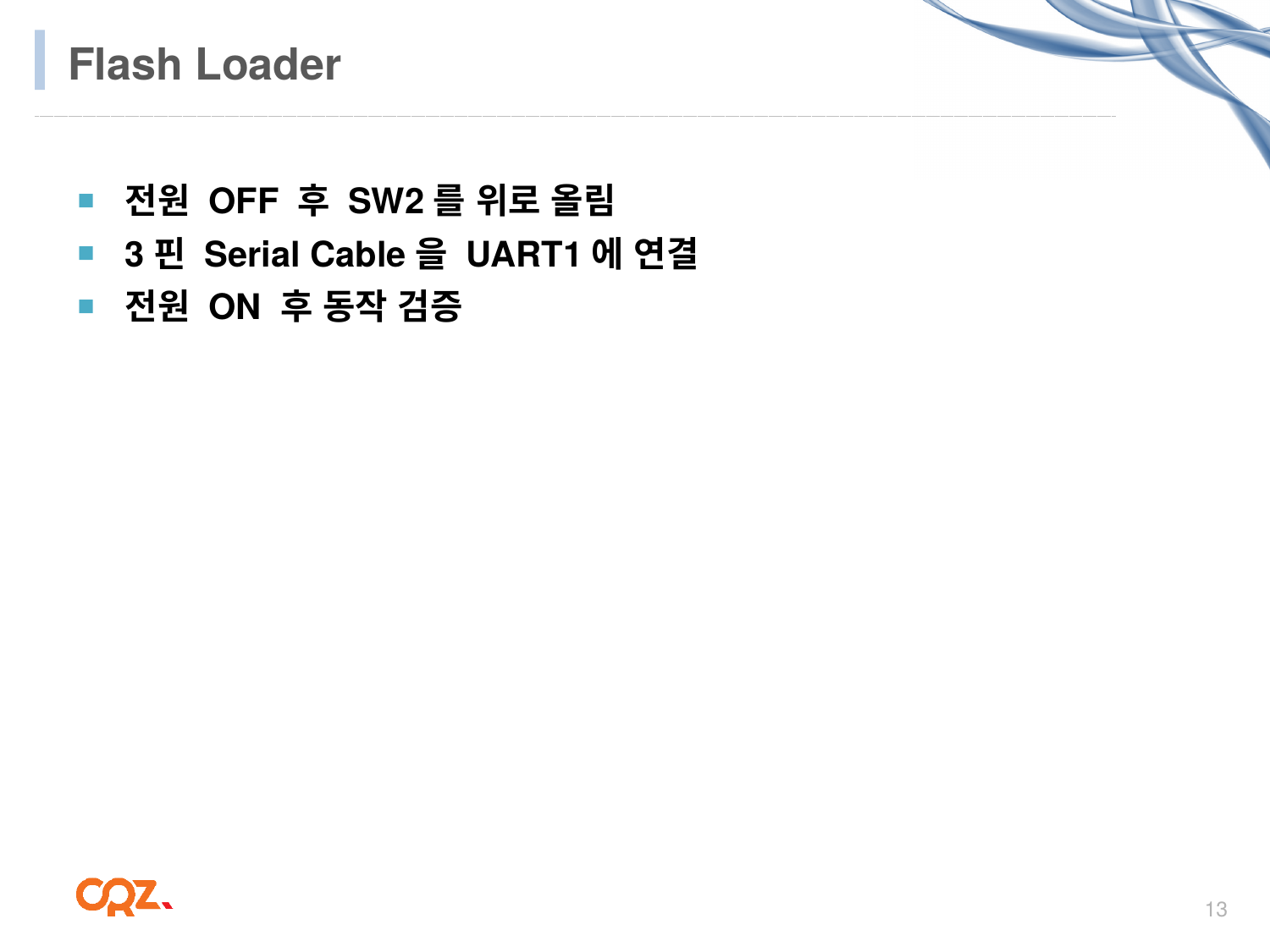

# Flash Loader
전원 OFF 후 SW2를 위로 올림
3핀 Serial Cable을 UART1에 연결
전원 ON 후 동작 검증
13